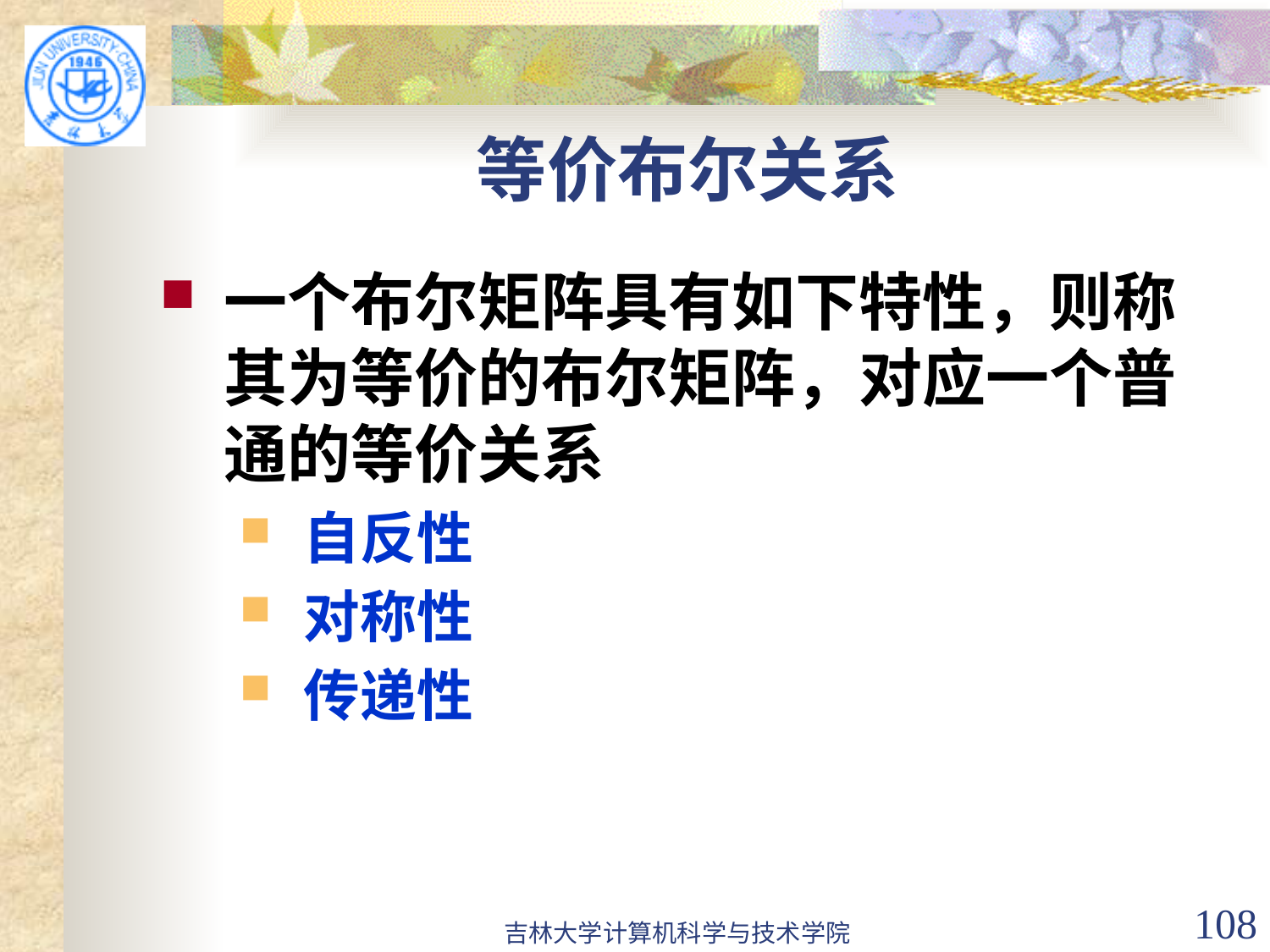

# 等价布尔关系
一个布尔矩阵具有如下特性，则称其为等价的布尔矩阵，对应一个普通的等价关系
自反性
对称性
传递性
吉林大学计算机科学与技术学院
108